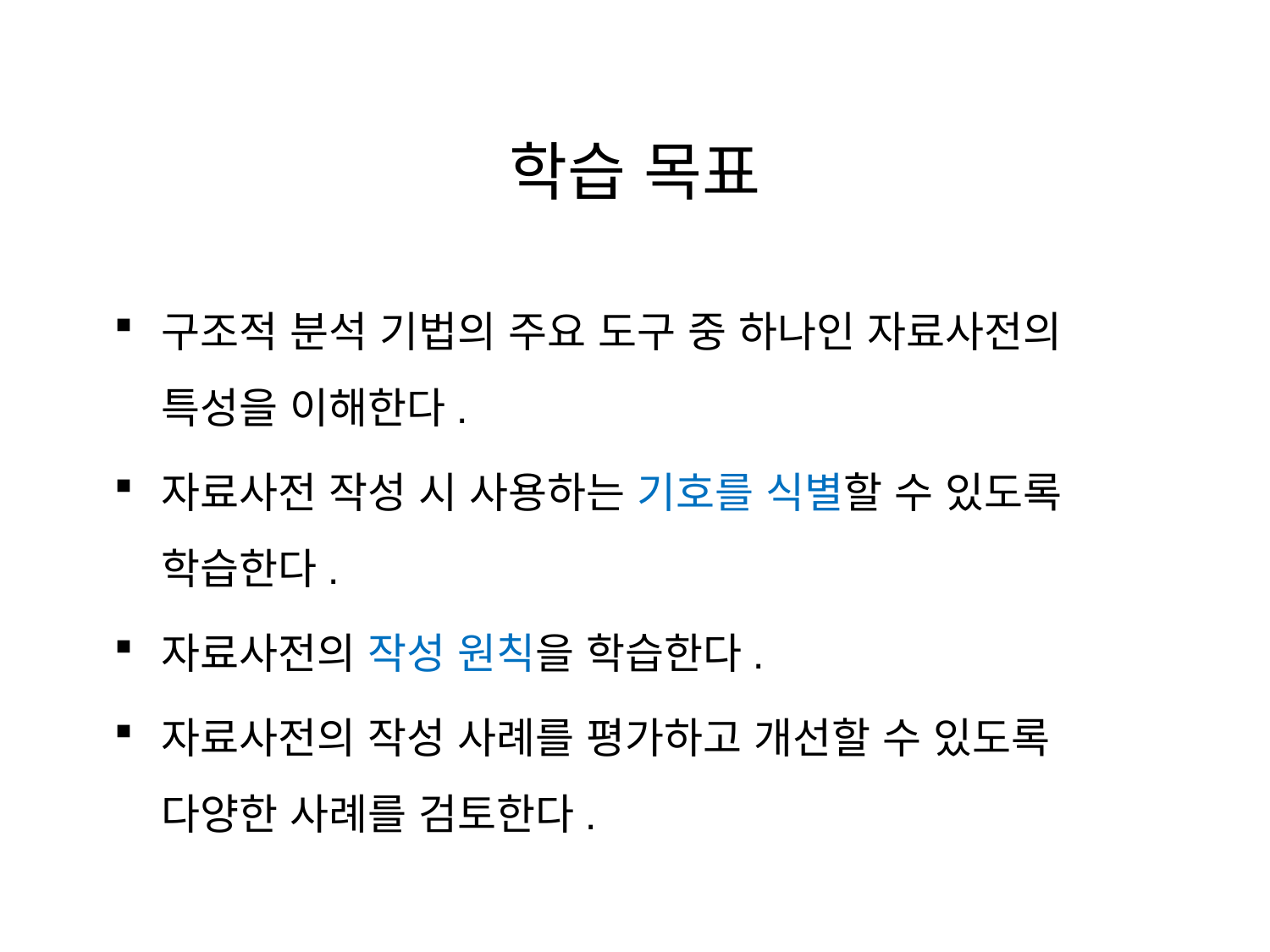

학습 목표
구조적 분석 기법의 주요 도구 중 하나인 자료사전의 특성을 이해한다.
자료사전 작성 시 사용하는 기호를 식별할 수 있도록 학습한다.
자료사전의 작성 원칙을 학습한다.
자료사전의 작성 사례를 평가하고 개선할 수 있도록 다양한 사례를 검토한다.